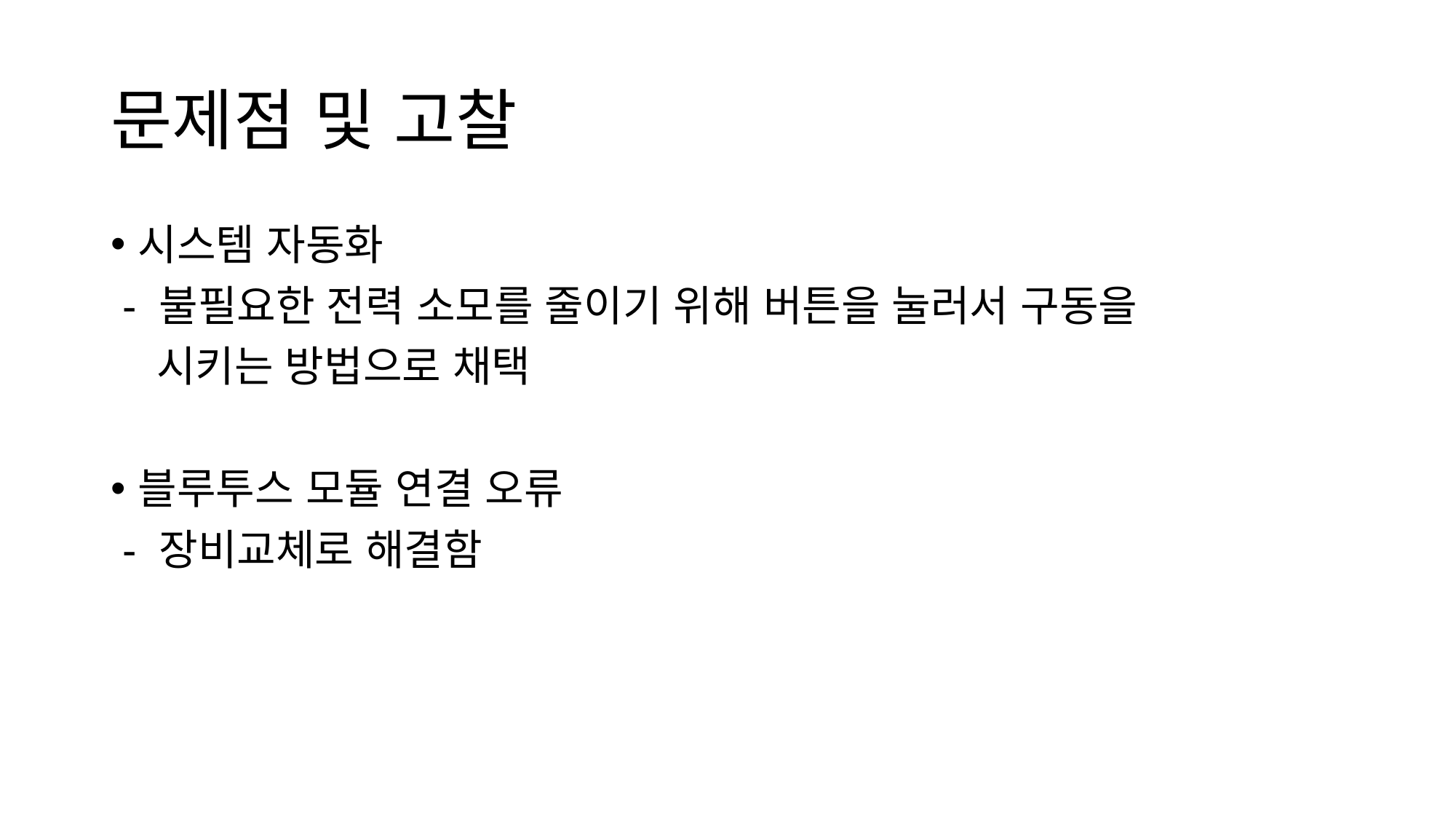

# 문제점 및 고찰
시스템 자동화
 - 불필요한 전력 소모를 줄이기 위해 버튼을 눌러서 구동을
   시키는 방법으로 채택

블루투스 모듈 연결 오류
 - 장비교체로 해결함